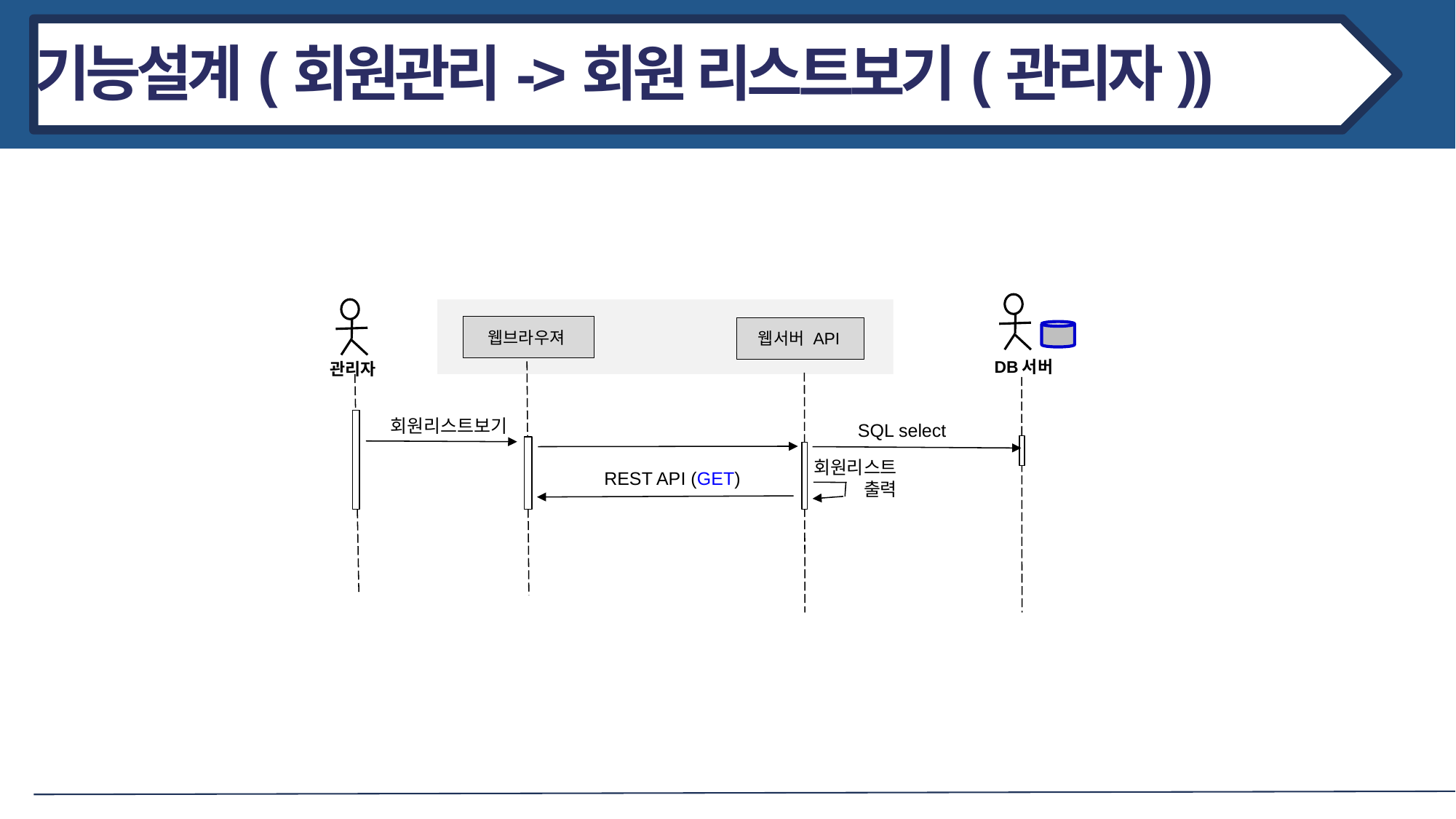

기능설계(회원관리->회원 리스트보기(관리자))

웹브라우져
웹서버 API
DB서버
관리자
회원리스트보기

 SQL select

회원리스트
출력
REST API (GET)